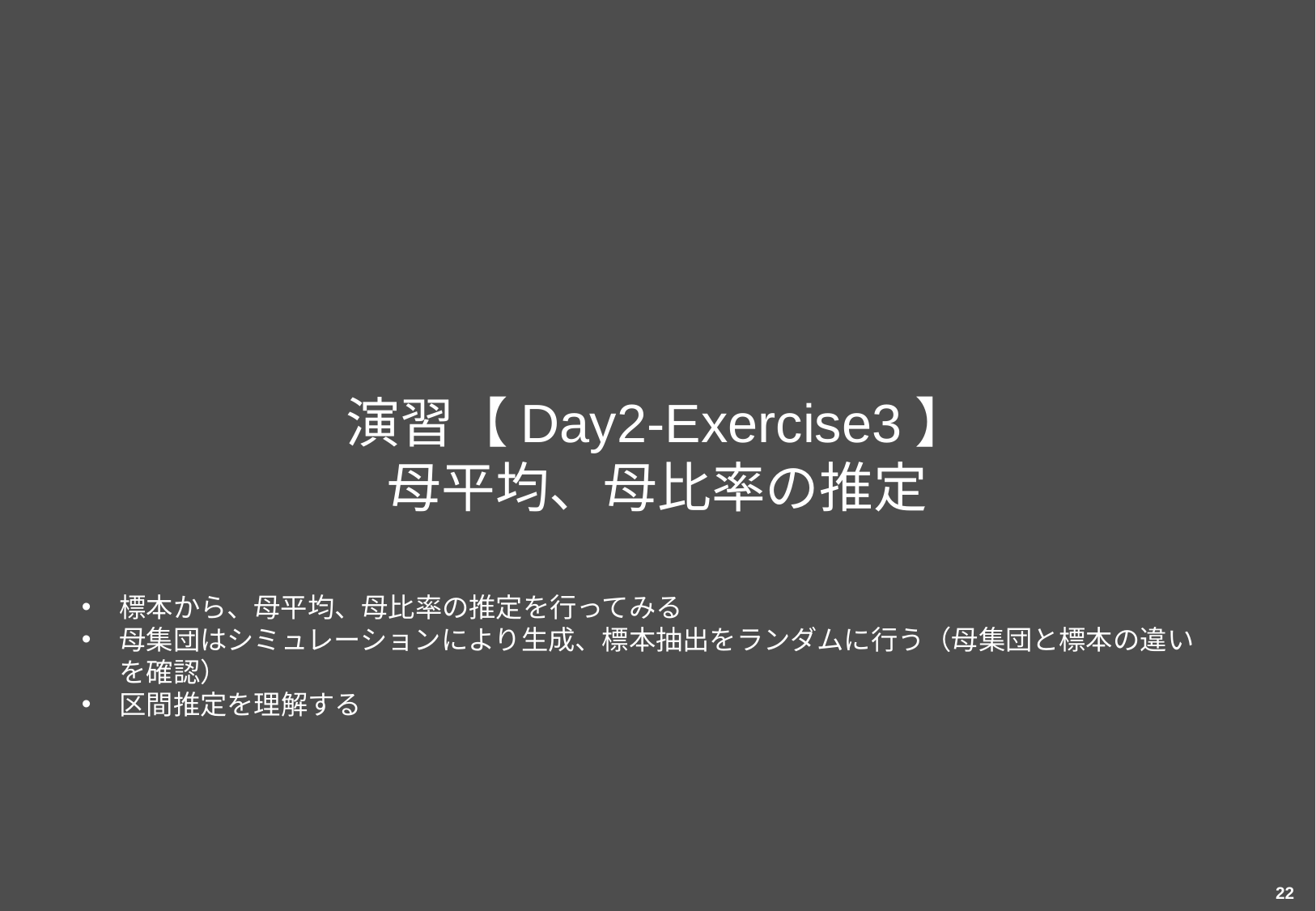

# 演習【Day2-Exercise3】 母平均、母比率の推定
標本から、母平均、母比率の推定を行ってみる
母集団はシミュレーションにより生成、標本抽出をランダムに行う（母集団と標本の違いを確認）
区間推定を理解する

22